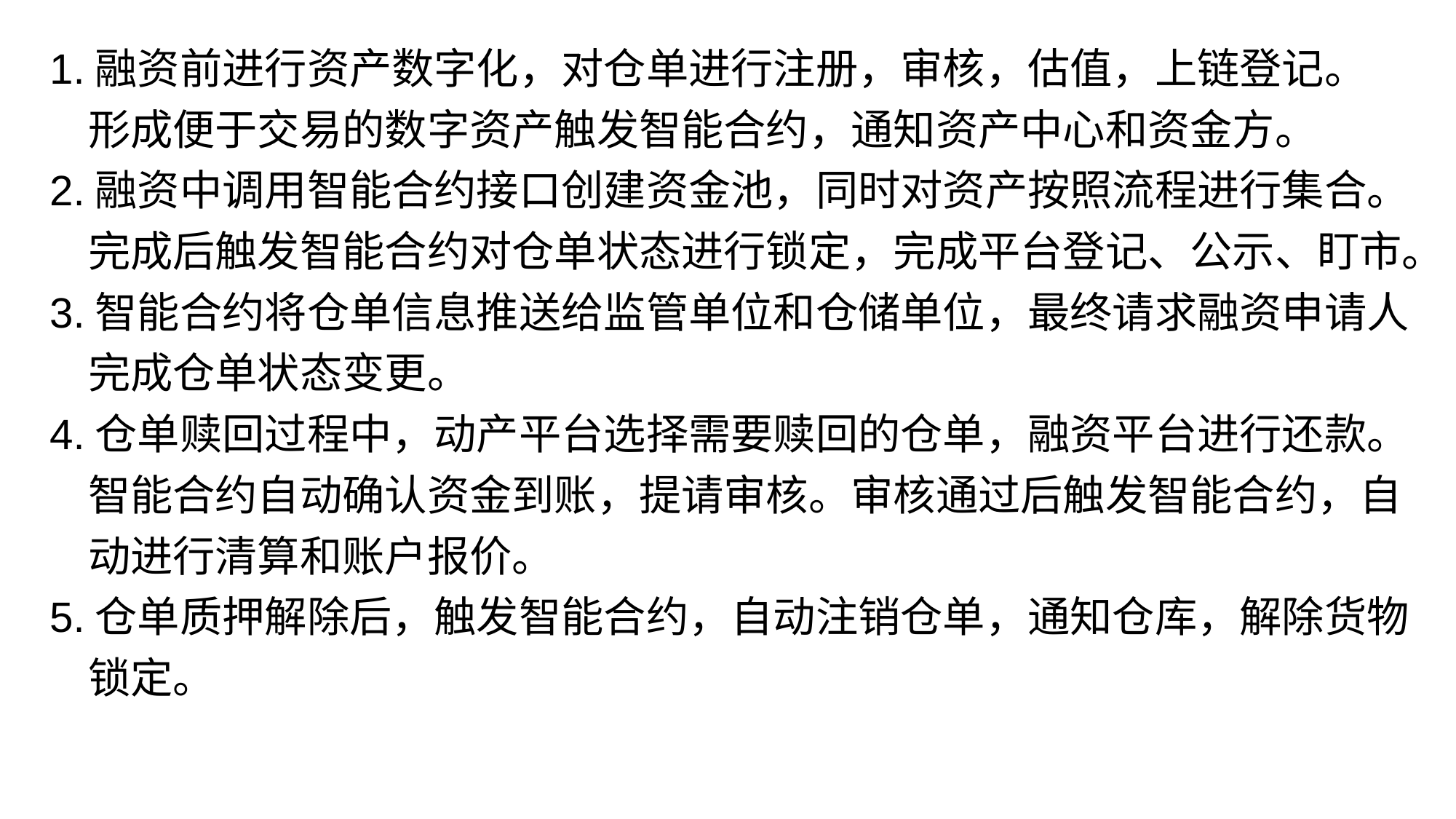

1.融资前进行资产数字化，对仓单进行注册，审核，估值，上链登记。
   形成便于交易的数字资产触发智能合约，通知资产中心和资金方。
2.融资中调用智能合约接口创建资金池，同时对资产按照流程进行集合。
   完成后触发智能合约对仓单状态进行锁定，完成平台登记、公示、盯市。
3.智能合约将仓单信息推送给监管单位和仓储单位，最终请求融资申请人
   完成仓单状态变更。
4.仓单赎回过程中，动产平台选择需要赎回的仓单，融资平台进行还款。
   智能合约自动确认资金到账，提请审核。审核通过后触发智能合约，自
   动进行清算和账户报价。
5.仓单质押解除后，触发智能合约，自动注销仓单，通知仓库，解除货物
   锁定。